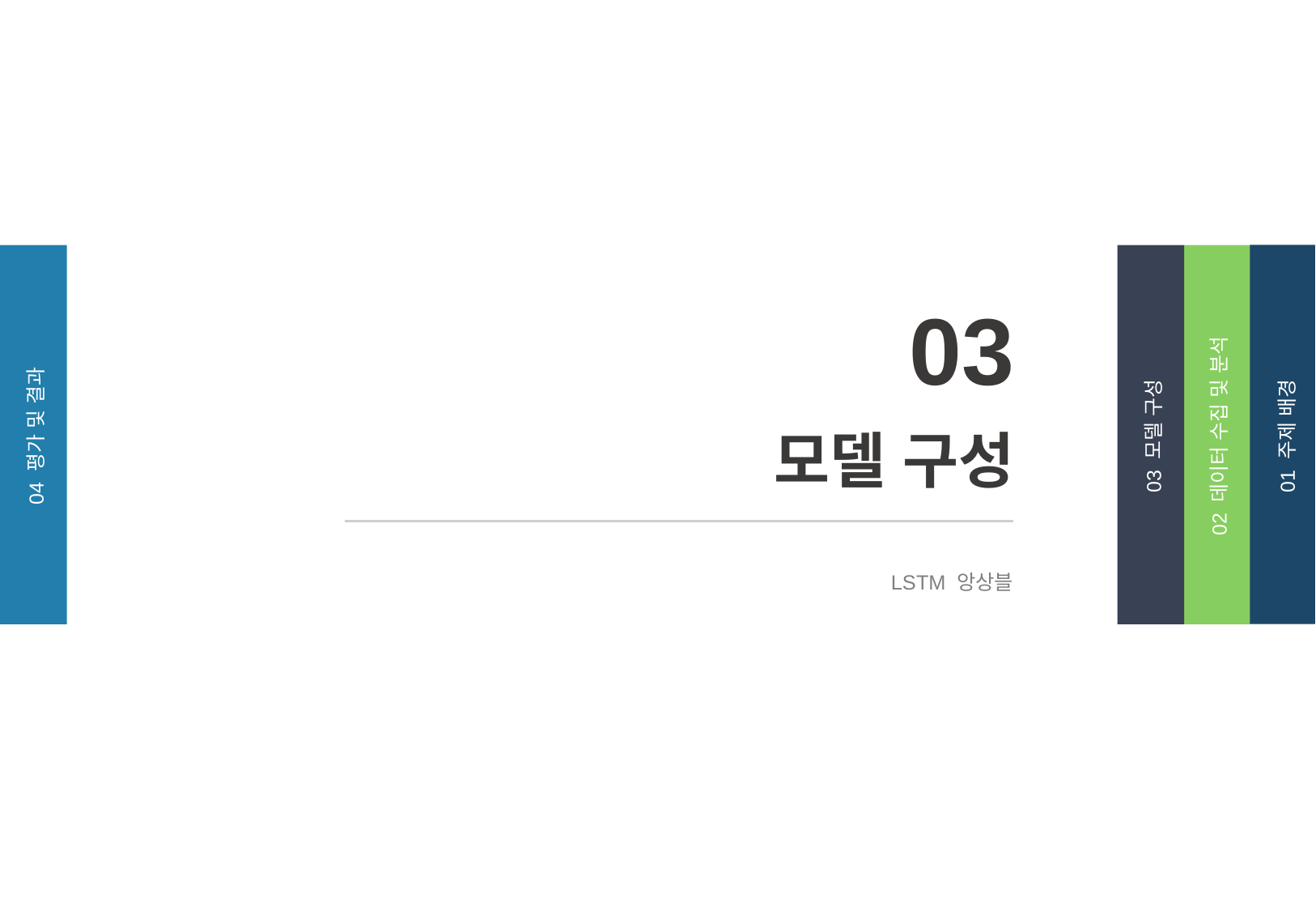

01
03
모델 구성
01 주제 배경
04 평가 및 결과
03 모델 구성
02 데이터 수집 및 분석
LSTM 앙상블